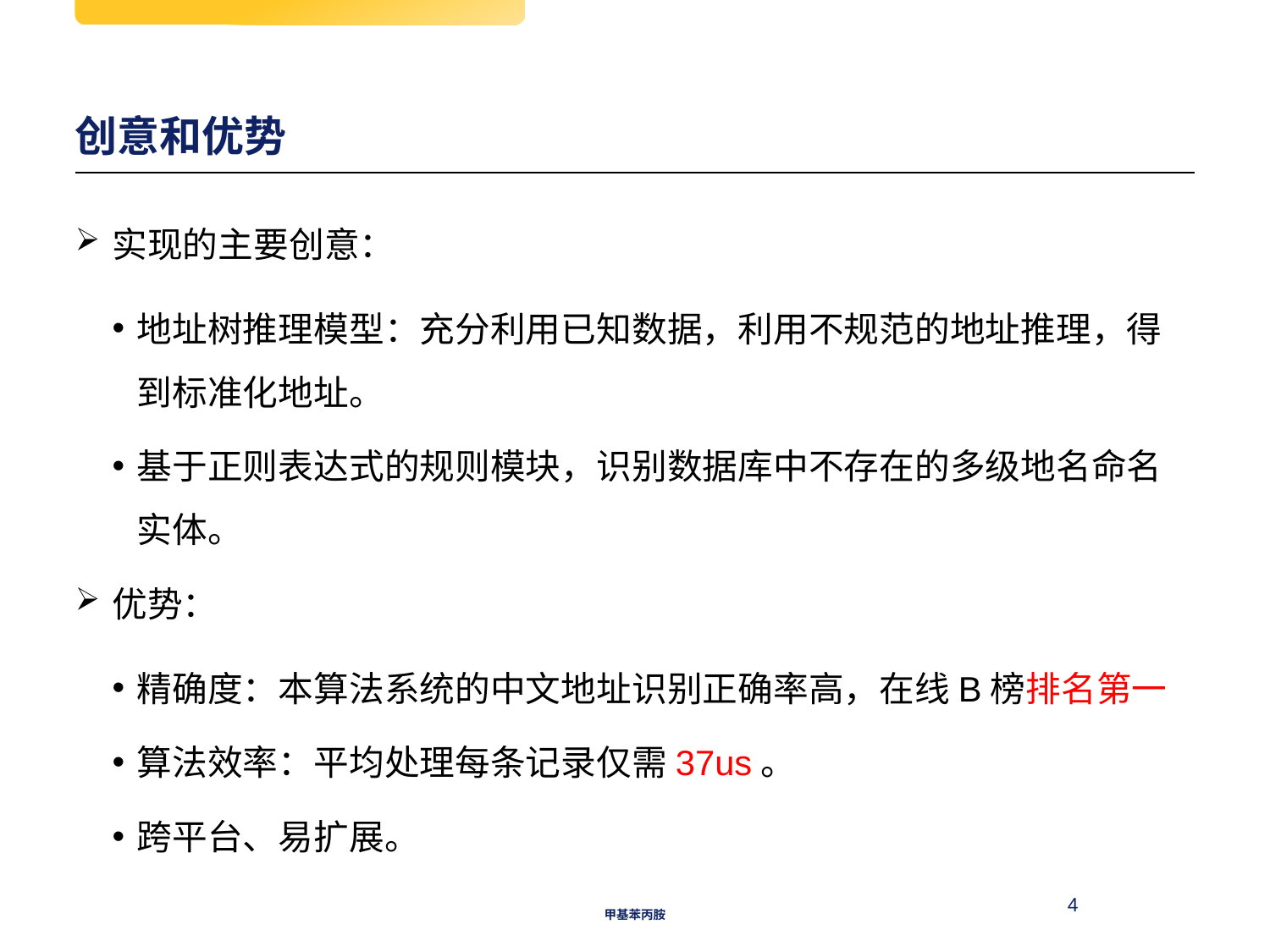

# 创意和优势
实现的主要创意：
地址树推理模型：充分利用已知数据，利用不规范的地址推理，得到标准化地址。
基于正则表达式的规则模块，识别数据库中不存在的多级地名命名实体。
优势：
精确度：本算法系统的中文地址识别正确率高，在线B榜排名第一
算法效率：平均处理每条记录仅需37us。
跨平台、易扩展。